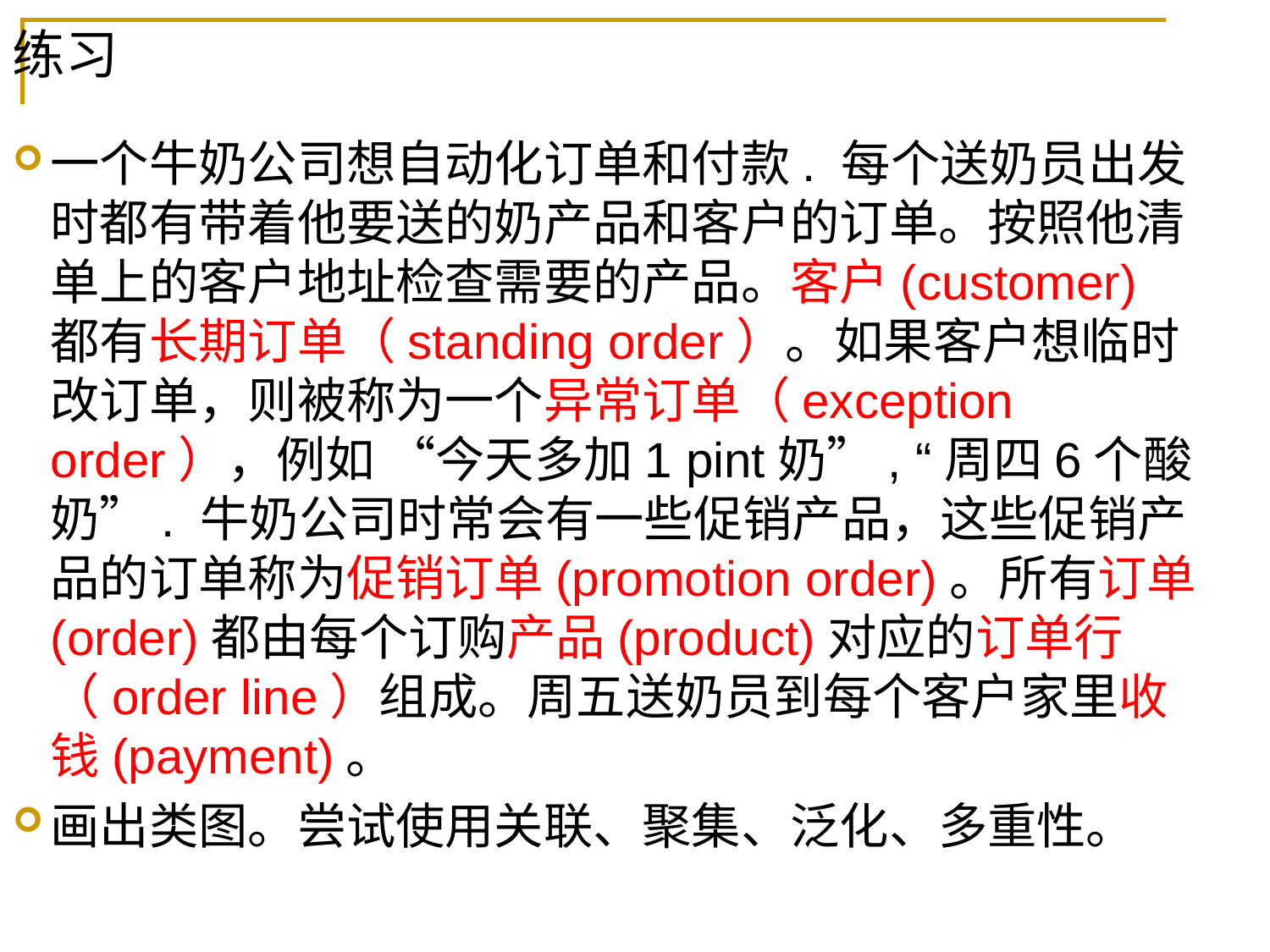

# 练习
一个牛奶公司想自动化订单和付款. 每个送奶员出发时都有带着他要送的奶产品和客户的订单。按照他清单上的客户地址检查需要的产品。客户(customer)都有长期订单（standing order）。如果客户想临时改订单，则被称为一个异常订单（exception order），例如 “今天多加1 pint奶”, “周四6个酸奶”. 牛奶公司时常会有一些促销产品，这些促销产品的订单称为促销订单(promotion order)。所有订单(order)都由每个订购产品(product)对应的订单行（order line）组成。周五送奶员到每个客户家里收钱(payment)。
画出类图。尝试使用关联、聚集、泛化、多重性。